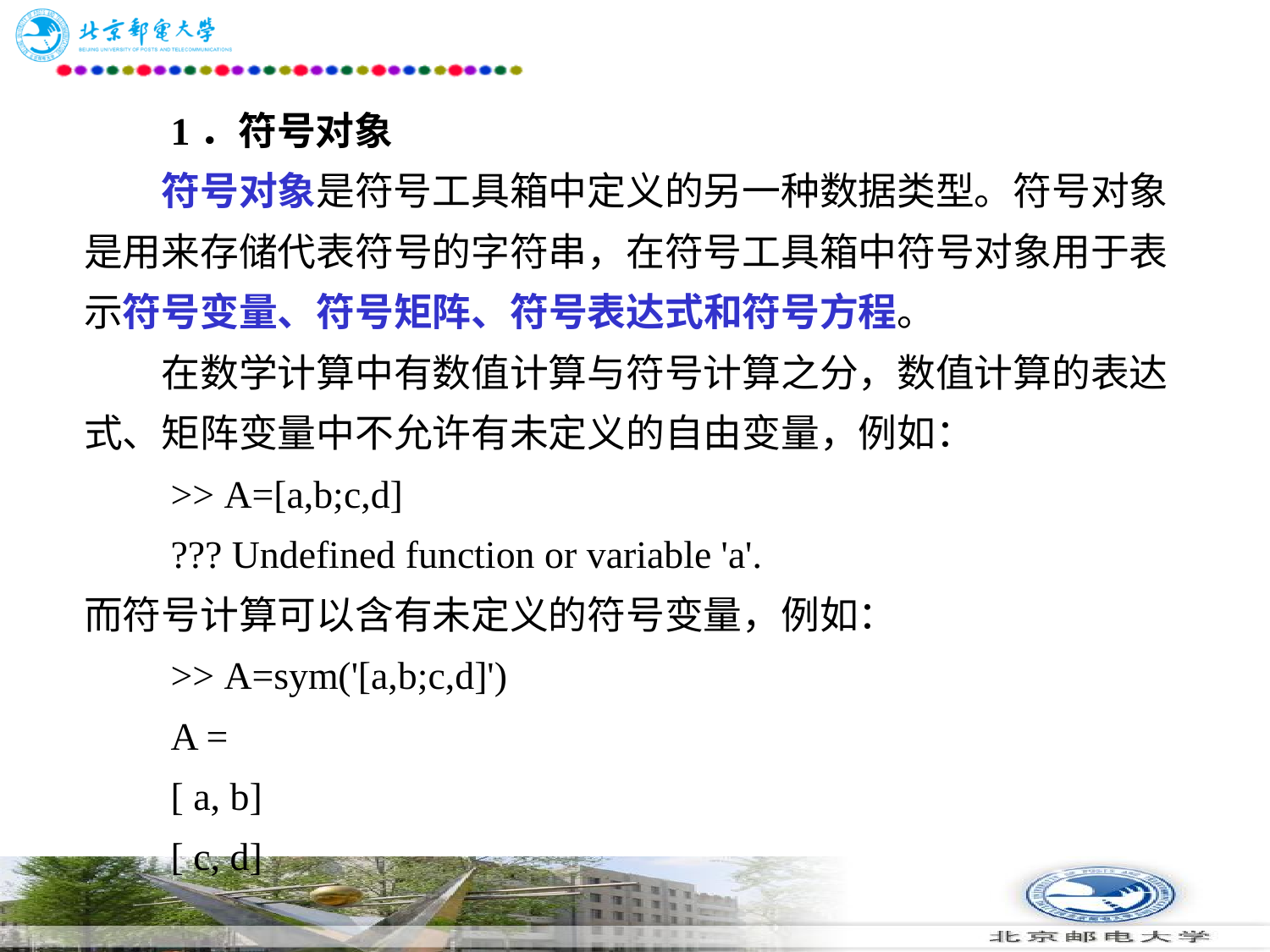

# 1．符号对象 　　符号对象是符号工具箱中定义的另一种数据类型。符号对象是用来存储代表符号的字符串，在符号工具箱中符号对象用于表示符号变量、符号矩阵、符号表达式和符号方程。 　　在数学计算中有数值计算与符号计算之分，数值计算的表达式、矩阵变量中不允许有未定义的自由变量，例如： 　　>> A=[a,b;c,d] 　　??? Undefined function or variable 'a'. 而符号计算可以含有未定义的符号变量，例如： 　　>> A=sym('[a,b;c,d]') 　　A = 　　[ a, b] 　　[ c, d]